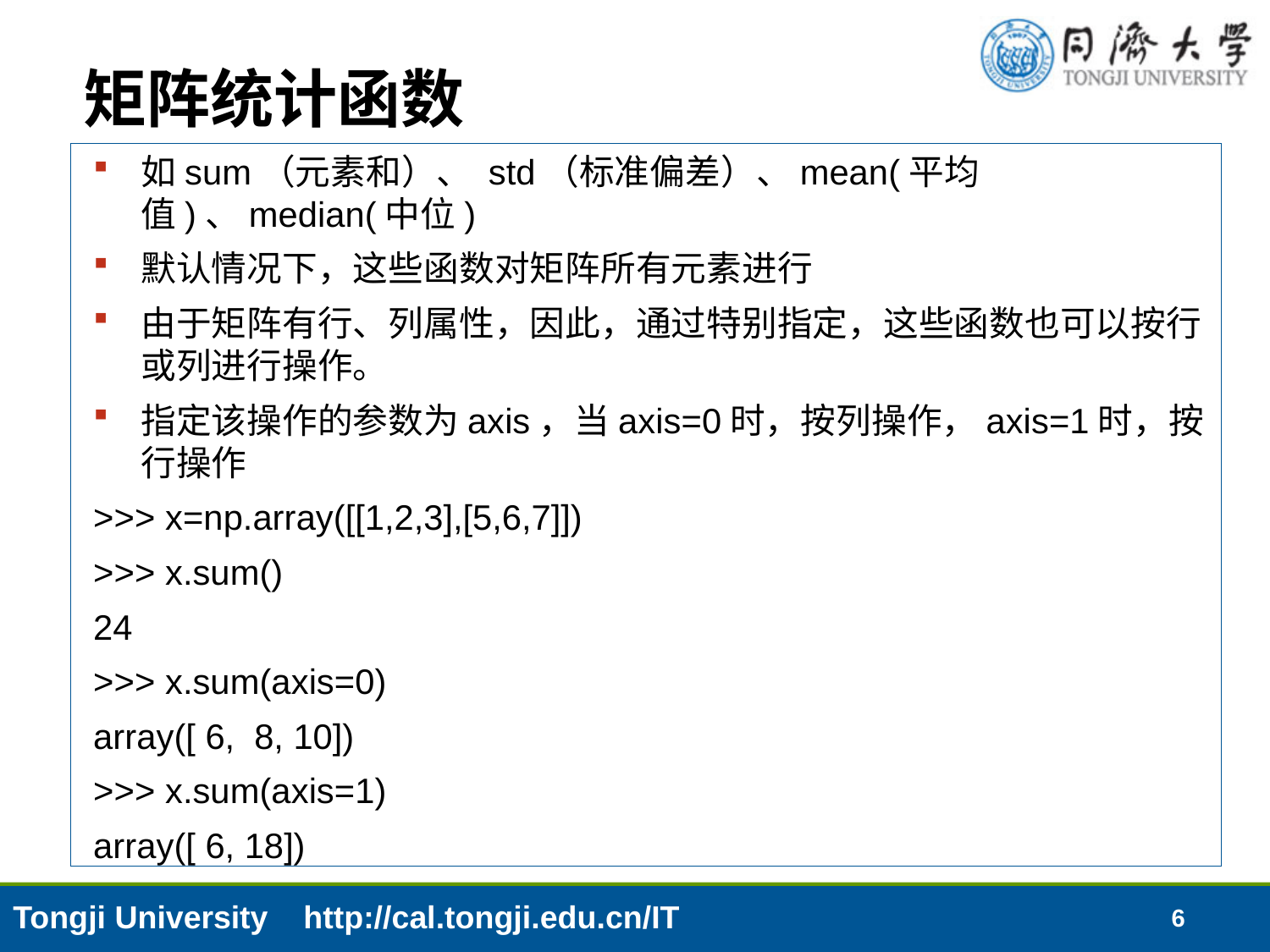

# 矩阵统计函数
如sum（元素和）、 std（标准偏差）、mean(平均值)、median(中位)
默认情况下，这些函数对矩阵所有元素进行
由于矩阵有行、列属性，因此，通过特别指定，这些函数也可以按行或列进行操作。
指定该操作的参数为axis，当axis=0时，按列操作，axis=1时，按行操作
>>> x=np.array([[1,2,3],[5,6,7]])
>>> x.sum()
24
>>> x.sum(axis=0)
array([ 6,  8, 10])
>>> x.sum(axis=1)
array([ 6, 18])